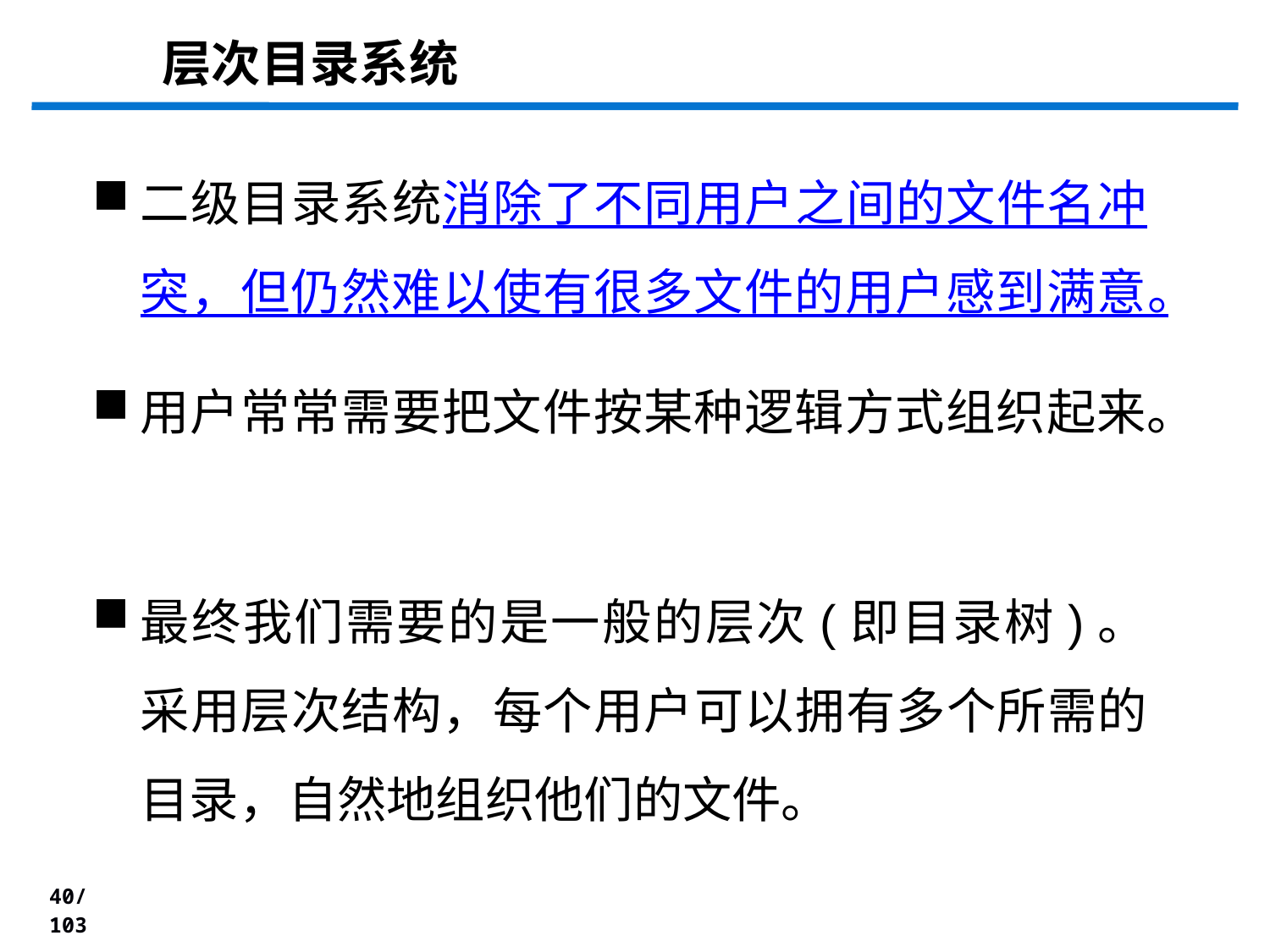

# 层次目录系统
二级目录系统消除了不同用户之间的文件名冲突，但仍然难以使有很多文件的用户感到满意。
用户常常需要把文件按某种逻辑方式组织起来。
最终我们需要的是一般的层次(即目录树)。采用层次结构，每个用户可以拥有多个所需的目录，自然地组织他们的文件。